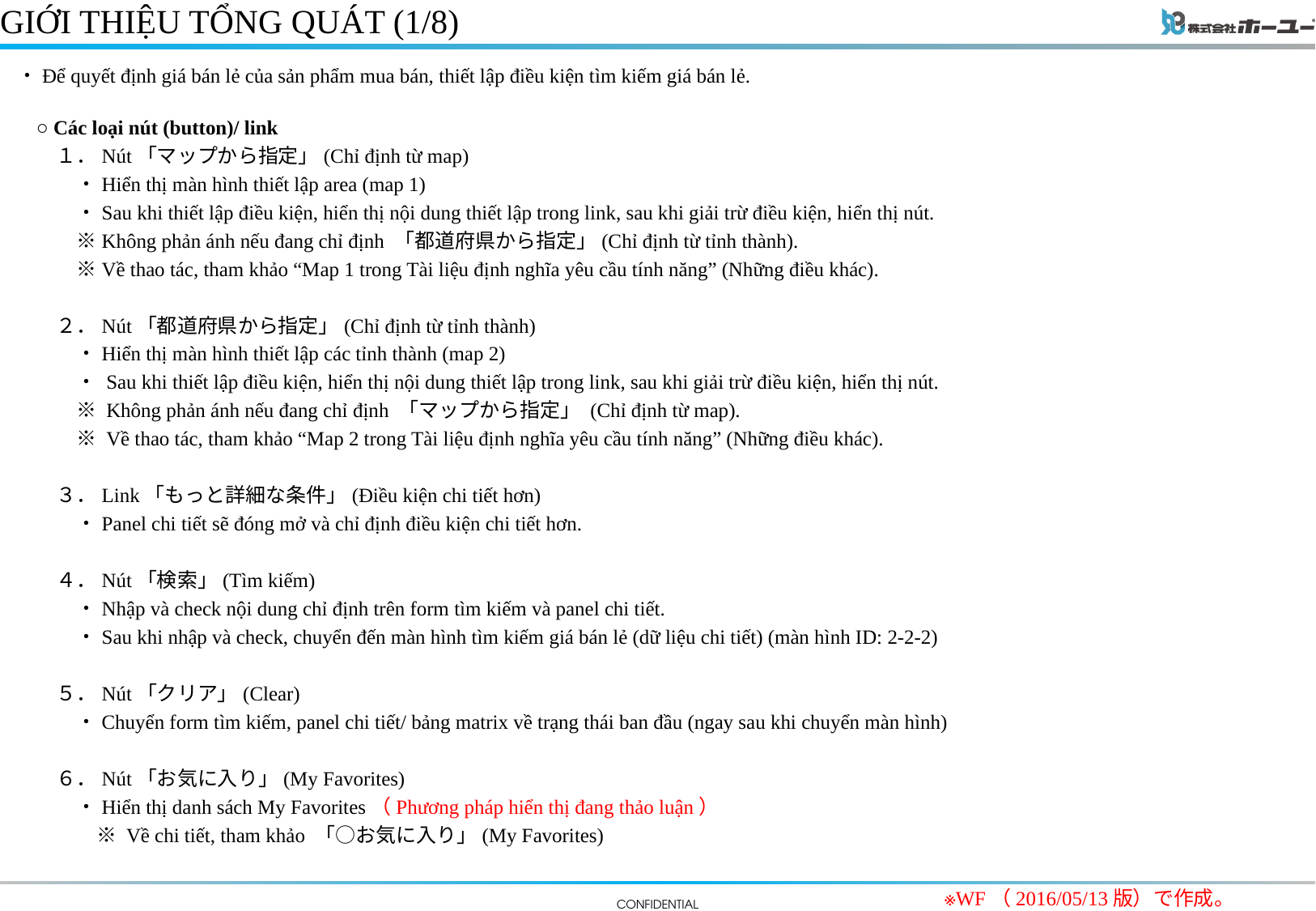

# GIỚI THIỆU TỔNG QUÁT (1/8)
・Để quyết định giá bán lẻ của sản phẩm mua bán, thiết lập điều kiện tìm kiếm giá bán lẻ.
○ Các loại nút (button)/ link
　１．Nút「マップから指定」(Chỉ định từ map)
　　・Hiển thị màn hình thiết lập area (map 1)
　　・Sau khi thiết lập điều kiện, hiển thị nội dung thiết lập trong link, sau khi giải trừ điều kiện, hiển thị nút.
　　※Không phản ánh nếu đang chỉ định 「都道府県から指定」(Chỉ định từ tỉnh thành).
　　※Về thao tác, tham khảo “Map 1 trong Tài liệu định nghĩa yêu cầu tính năng” (Những điều khác).

　２．Nút「都道府県から指定」(Chỉ định từ tỉnh thành)
　　・Hiển thị màn hình thiết lập các tỉnh thành (map 2)
　　・ Sau khi thiết lập điều kiện, hiển thị nội dung thiết lập trong link, sau khi giải trừ điều kiện, hiển thị nút.
　　※ Không phản ánh nếu đang chỉ định 「マップから指定」 (Chỉ định từ map).
　　※ Về thao tác, tham khảo “Map 2 trong Tài liệu định nghĩa yêu cầu tính năng” (Những điều khác).

　３．Link「もっと詳細な条件」(Điều kiện chi tiết hơn)
　　・Panel chi tiết sẽ đóng mở và chỉ định điều kiện chi tiết hơn.

　４．Nút「検索」(Tìm kiếm)
　　・Nhập và check nội dung chỉ định trên form tìm kiếm và panel chi tiết.
　　・Sau khi nhập và check, chuyển đến màn hình tìm kiếm giá bán lẻ (dữ liệu chi tiết) (màn hình ID: 2-2-2)

　５．Nút「クリア」(Clear)
　　・Chuyển form tìm kiếm, panel chi tiết/ bảng matrix về trạng thái ban đầu (ngay sau khi chuyển màn hình)

　６．Nút「お気に入り」(My Favorites)
　　・Hiển thị danh sách My Favorites（Phương pháp hiển thị đang thảo luận）
　　　※ Về chi tiết, tham khảo 「○お気に入り」(My Favorites)

※WF（2016/05/13版）で作成。